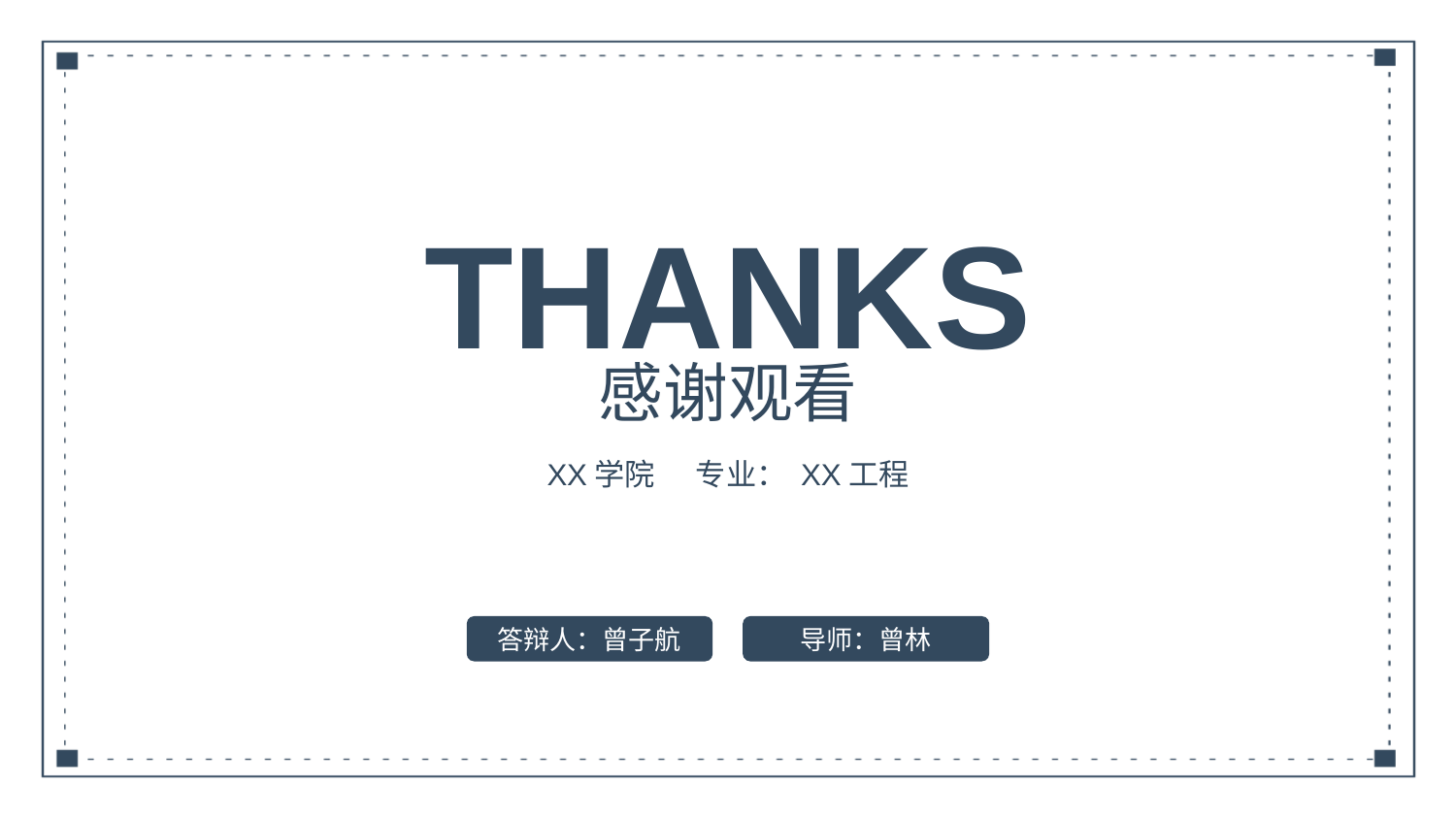

THANKS
感谢观看
XX学院      专业： XX工程
导师：曾林
答辩人：曾子航